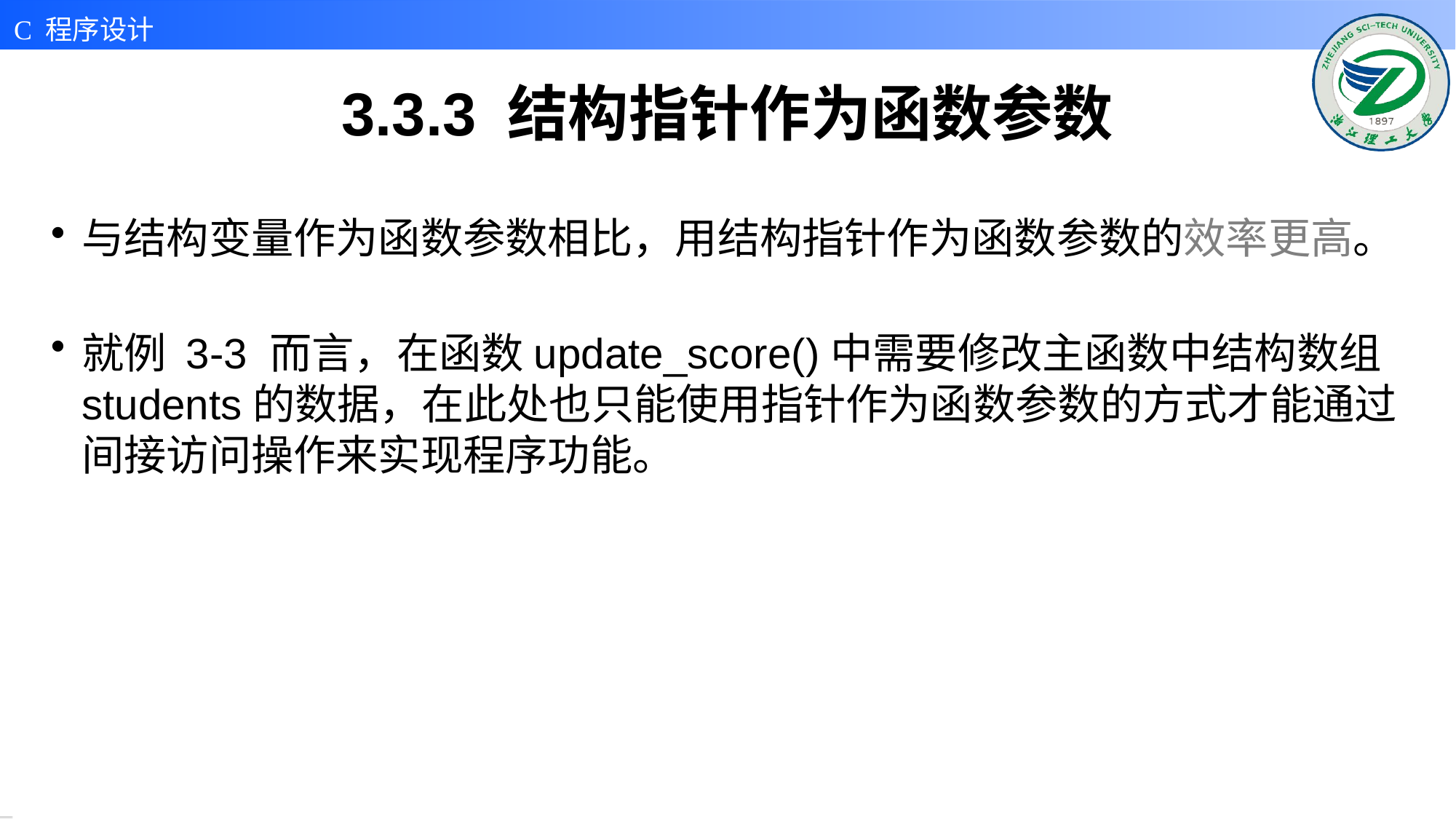

# 3.3.3 结构指针作为函数参数
与结构变量作为函数参数相比，用结构指针作为函数参数的效率更高。

就例 3-3 而言，在函数update_score()中需要修改主函数中结构数组students的数据，在此处也只能使用指针作为函数参数的方式才能通过间接访问操作来实现程序功能。